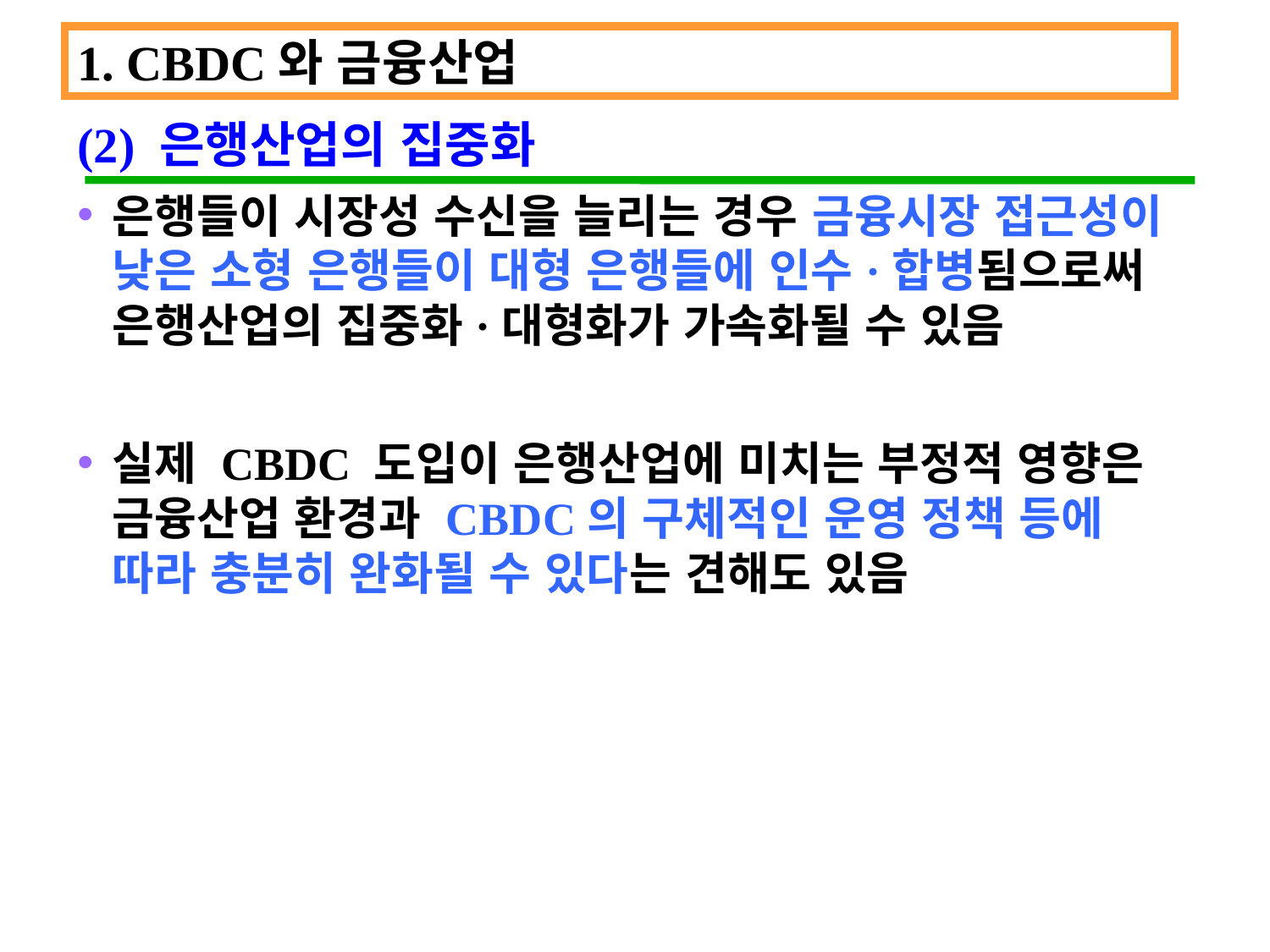

1. CBDC와 금융산업
(2) 은행산업의 집중화
은행들이 시장성 수신을 늘리는 경우 금융시장 접근성이 낮은 소형 은행들이 대형 은행들에 인수·합병됨으로써 은행산업의 집중화·대형화가 가속화될 수 있음

실제 CBDC 도입이 은행산업에 미치는 부정적 영향은 금융산업 환경과 CBDC의 구체적인 운영 정책 등에 따라 충분히 완화될 수 있다는 견해도 있음